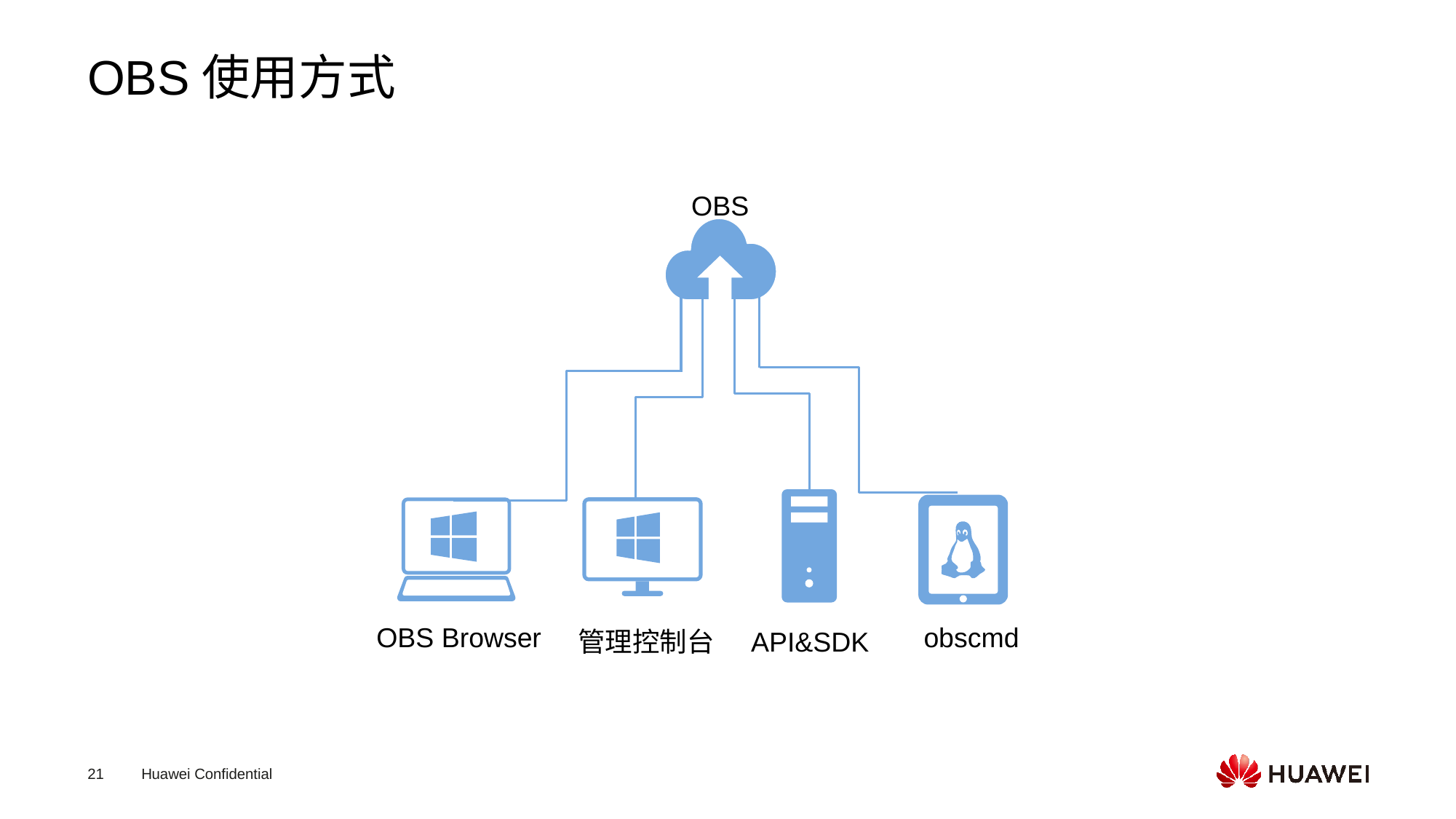

# OBS使用方式
OBS

OBS Browser
obscmd
管理控制台
API&SDK